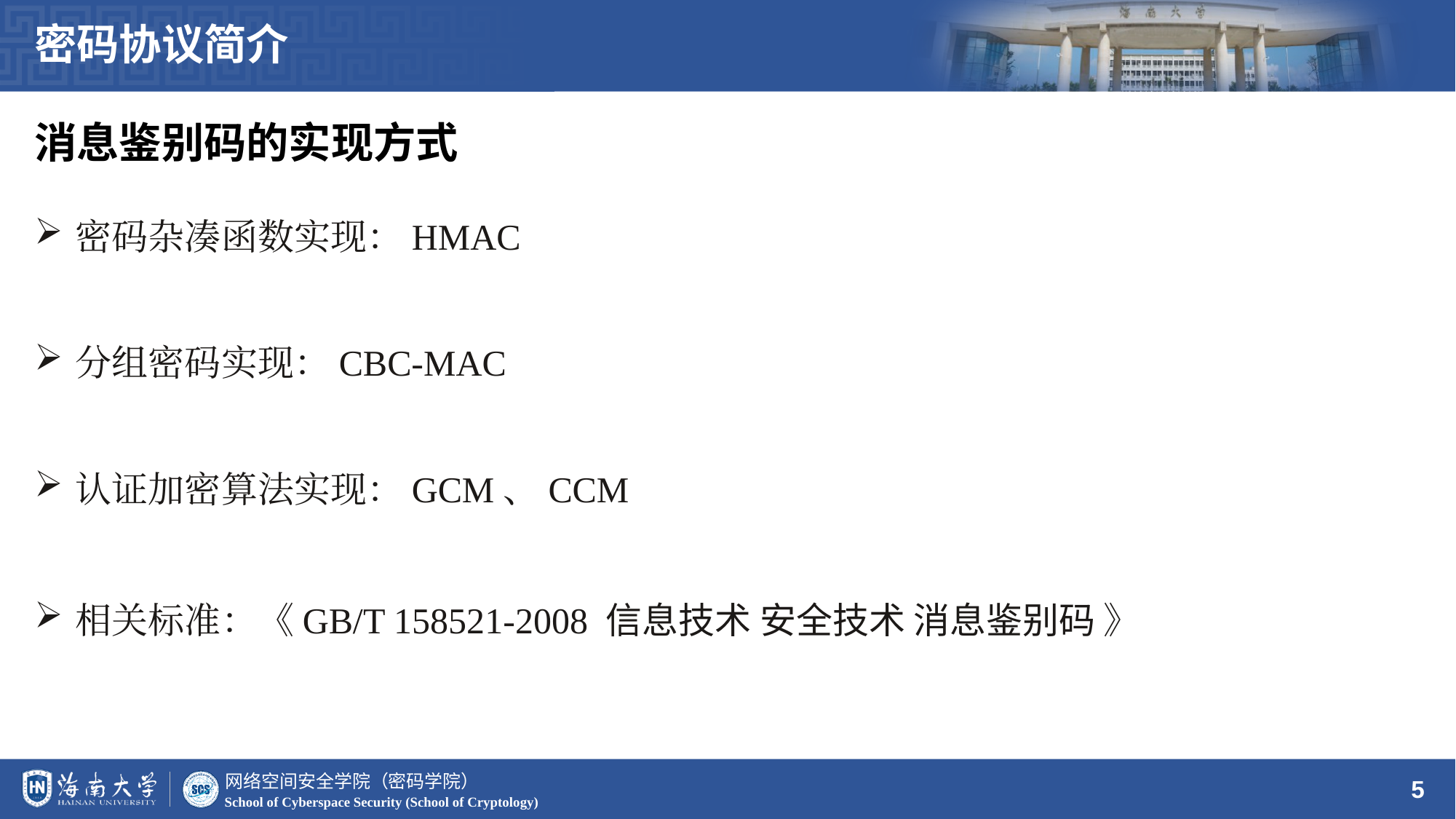

密码协议简介
消息鉴别码的实现方式
密码杂凑函数实现：HMAC

分组密码实现：CBC-MAC

认证加密算法实现：GCM、CCM

相关标准：《GB/T 158521-2008 信息技术 安全技术 消息鉴别码 》
5